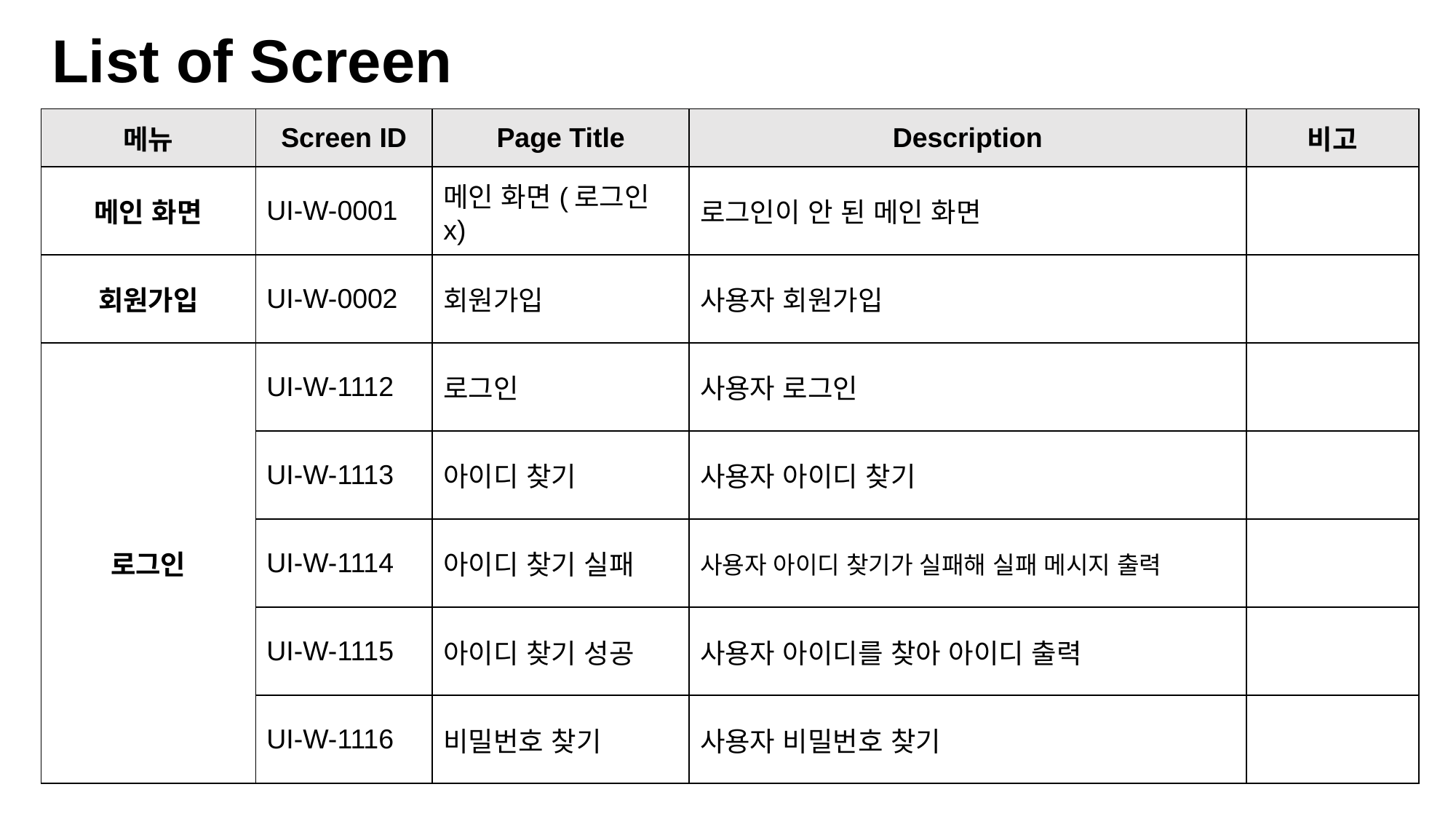

List of Screen
| 메뉴 | Screen ID | Page Title | Description | 비고 |
| --- | --- | --- | --- | --- |
| 메인 화면 | UI-W-0001 | 메인 화면(로그인 x) | 로그인이 안 된 메인 화면 |  |
| 회원가입 | UI-W-0002 | 회원가입 | 사용자 회원가입 |  |
| 로그인 | UI-W-1112 | 로그인 | 사용자 로그인 |  |
|  | UI-W-1113 | 아이디 찾기 | 사용자 아이디 찾기 |  |
|  | UI-W-1114 | 아이디 찾기 실패 | 사용자 아이디 찾기가 실패해 실패 메시지 출력 |  |
|  | UI-W-1115 | 아이디 찾기 성공 | 사용자 아이디를 찾아 아이디 출력 |  |
|  | UI-W-1116 | 비밀번호 찾기 | 사용자 비밀번호 찾기 |  |